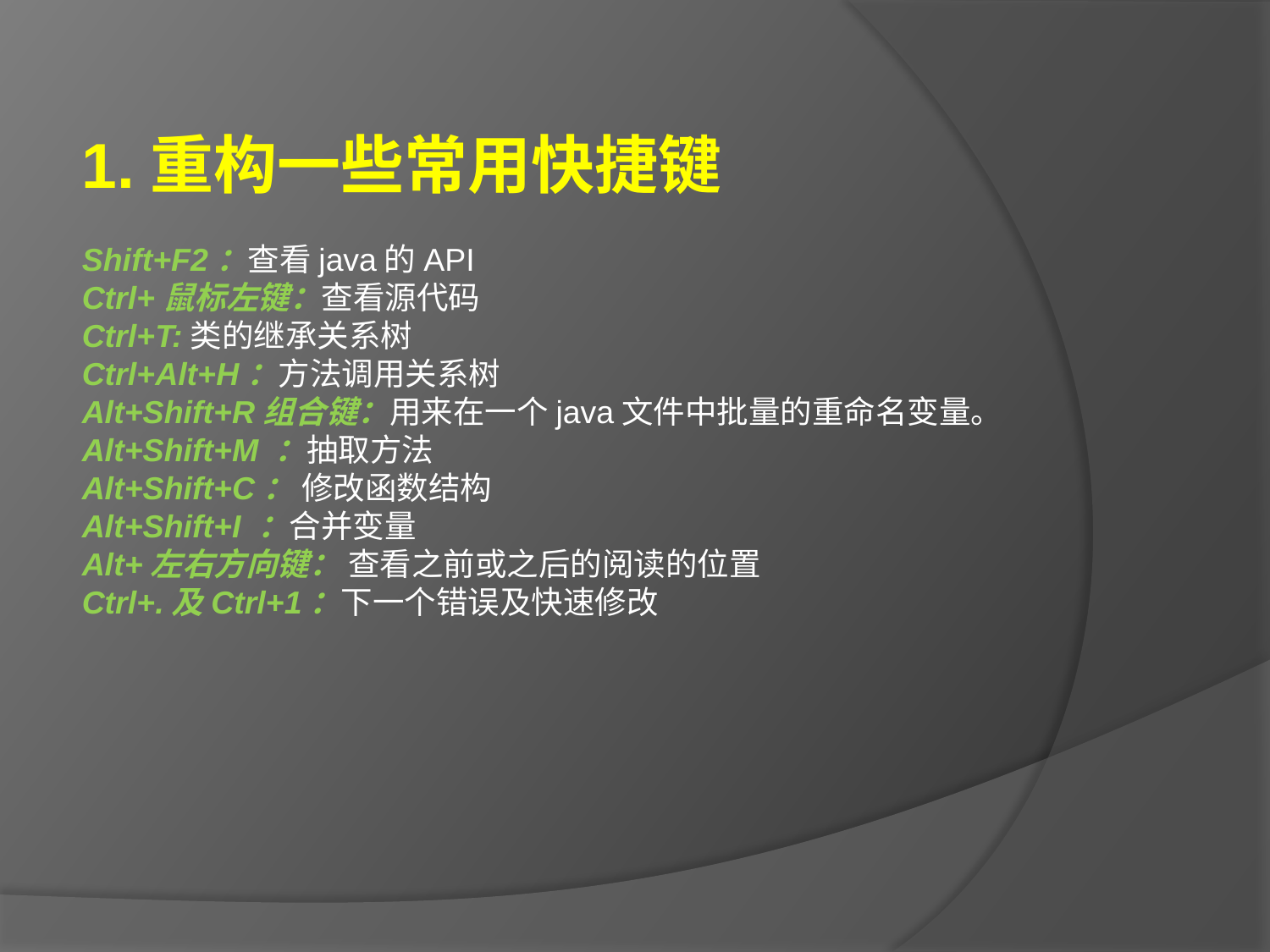

1.重构一些常用快捷键

Shift+F2：查看java的API
Ctrl+鼠标左键：查看源代码
Ctrl+T:类的继承关系树
Ctrl+Alt+H：方法调用关系树
Alt+Shift+R组合键：用来在一个java文件中批量的重命名变量。
Alt+Shift+M ：抽取方法
Alt+Shift+C： 修改函数结构
Alt+Shift+I ：合并变量
Alt+左右方向键： 查看之前或之后的阅读的位置
Ctrl+.及Ctrl+1：下一个错误及快速修改